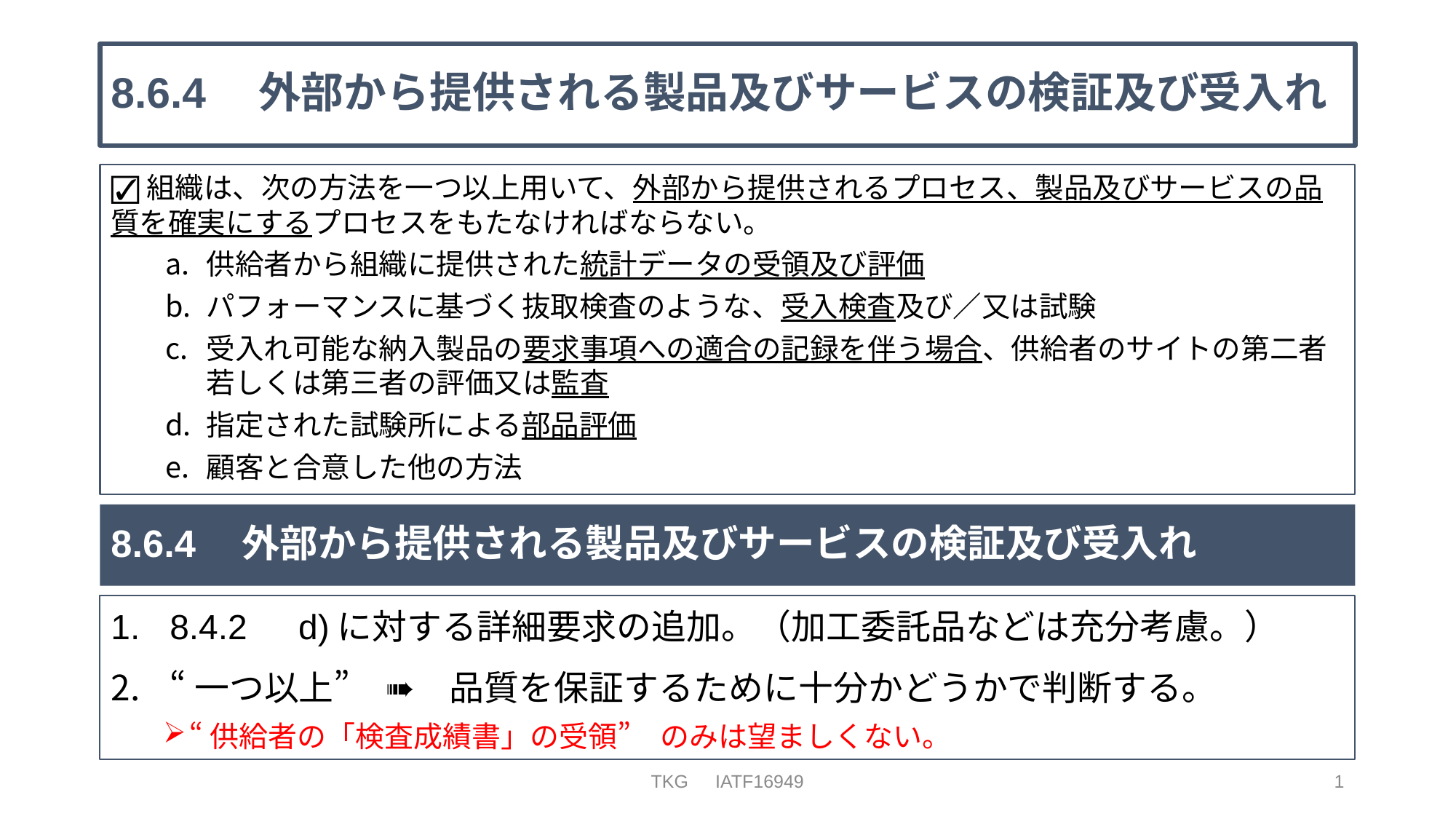

# 8.6.4　外部から提供される製品及びサービスの検証及び受入れ
☑組織は、次の方法を一つ以上用いて、外部から提供されるプロセス、製品及びサービスの品質を確実にするプロセスをもたなければならない。
供給者から組織に提供された統計データの受領及び評価
パフォーマンスに基づく抜取検査のような、受入検査及び／又は試験
受入れ可能な納入製品の要求事項への適合の記録を伴う場合、供給者のサイトの第二者若しくは第三者の評価又は監査
指定された試験所による部品評価
顧客と合意した他の方法

8.6.4　外部から提供される製品及びサービスの検証及び受入れ
8.4.2　d)に対する詳細要求の追加。（加工委託品などは充分考慮。）
“一つ以上”　➠　品質を保証するために十分かどうかで判断する。
“供給者の「検査成績書」の受領”　のみは望ましくない。
TKG　IATF16949
1